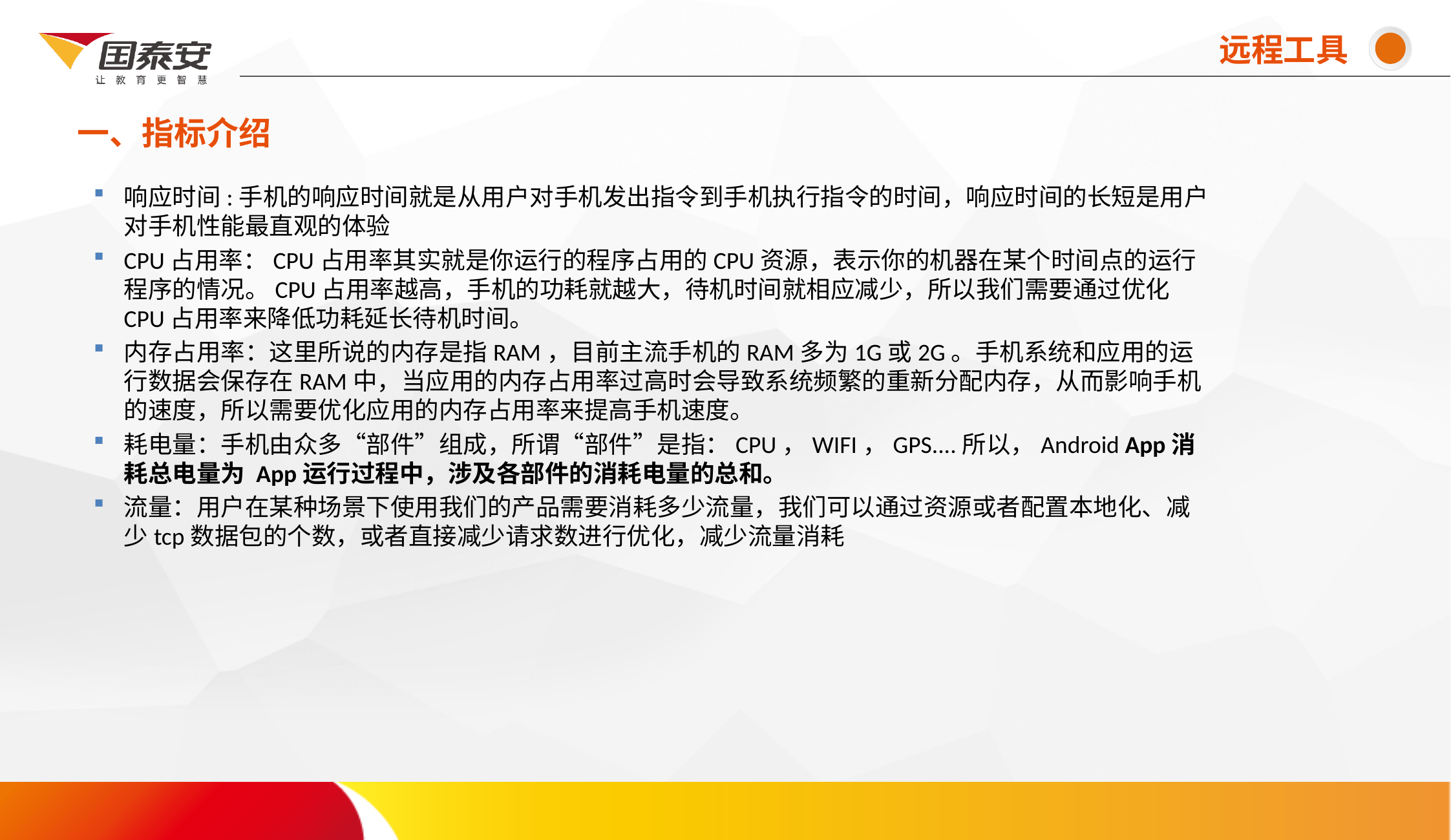

远程工具
一、指标介绍
响应时间:手机的响应时间就是从用户对手机发出指令到手机执行指令的时间，响应时间的长短是用户对手机性能最直观的体验
CPU占用率：CPU占用率其实就是你运行的程序占用的CPU资源，表示你的机器在某个时间点的运行程序的情况。CPU占用率越高，手机的功耗就越大，待机时间就相应减少，所以我们需要通过优化CPU占用率来降低功耗延长待机时间。
内存占用率：这里所说的内存是指RAM，目前主流手机的RAM多为1G或2G。手机系统和应用的运行数据会保存在RAM中，当应用的内存占用率过高时会导致系统频繁的重新分配内存，从而影响手机的速度，所以需要优化应用的内存占用率来提高手机速度。
耗电量：手机由众多“部件”组成，所谓“部件”是指：CPU，WIFI，GPS....所以，Android App消耗总电量为 App运行过程中，涉及各部件的消耗电量的总和。
流量：用户在某种场景下使用我们的产品需要消耗多少流量，我们可以通过资源或者配置本地化、减少tcp数据包的个数，或者直接减少请求数进行优化，减少流量消耗